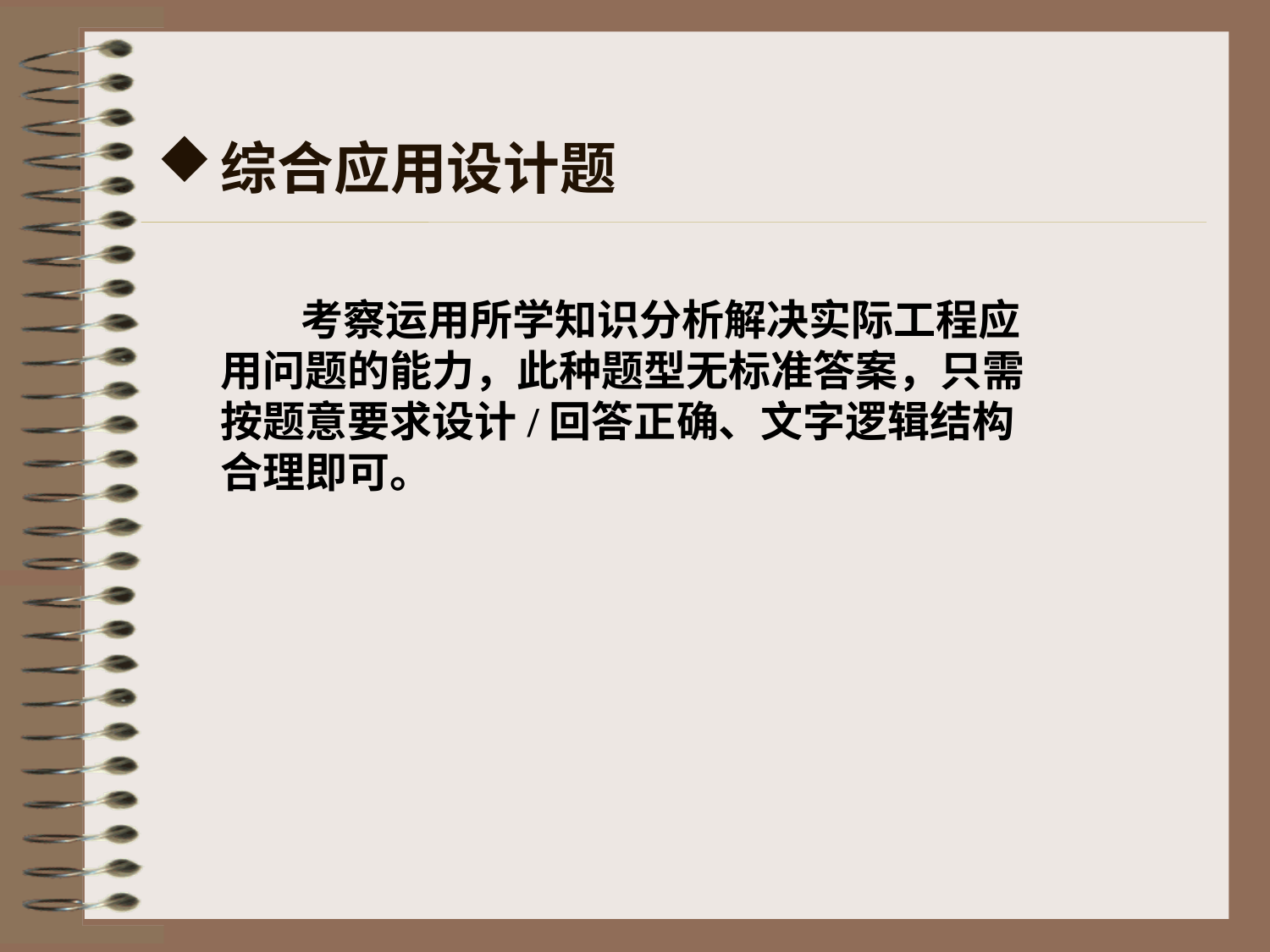

综合应用设计题

              考察运用所学知识分析解决实际工程应用问题的能力，此种题型无标准答案，只需按题意要求设计/回答正确、文字逻辑结构合理即可。